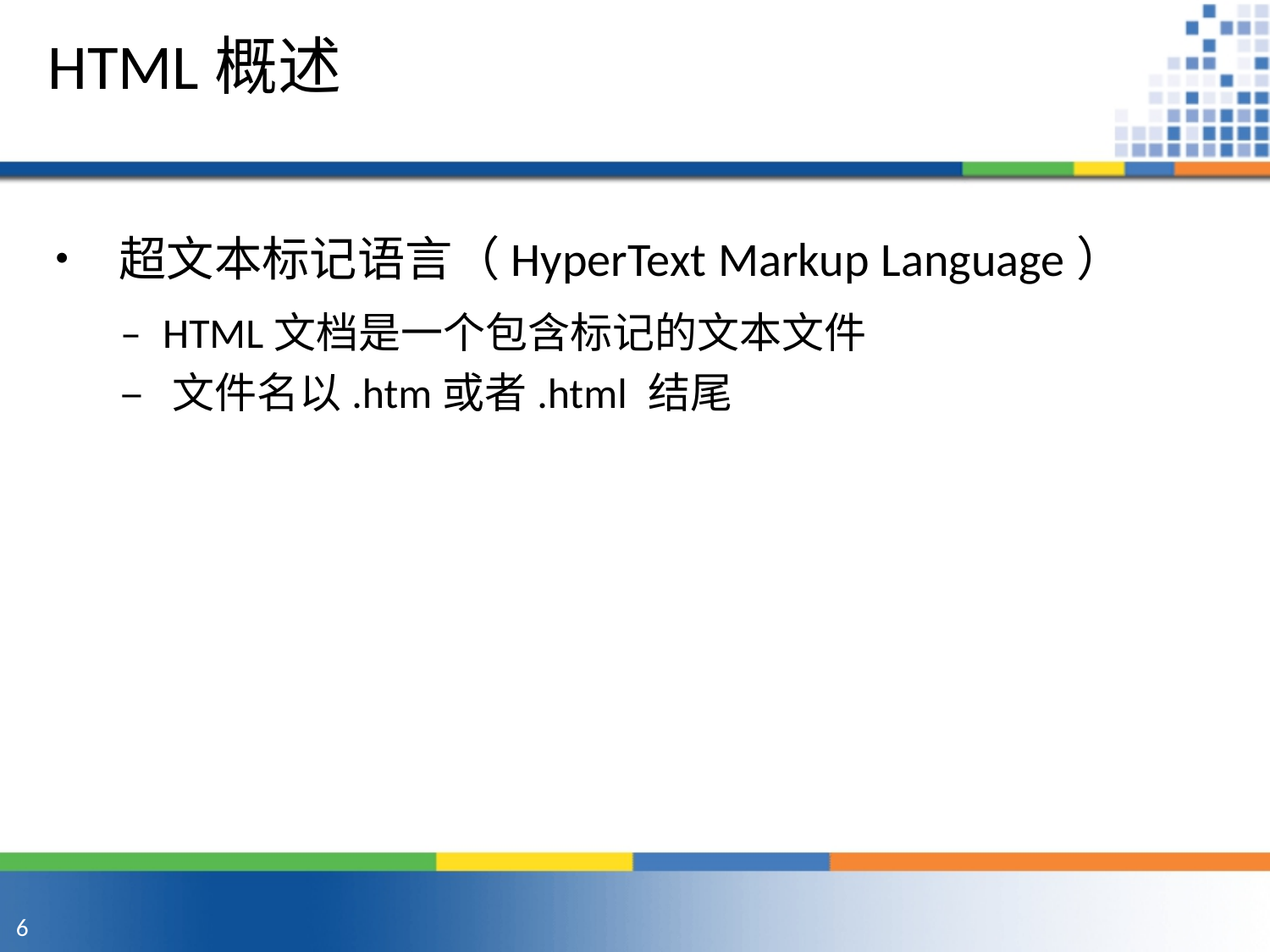

HTML概述
•  超文本标记语言（HyperText Markup Language）
–  HTML文档是一个包含标记的文本文件
–  文件名以.htm或者.html 结尾
6